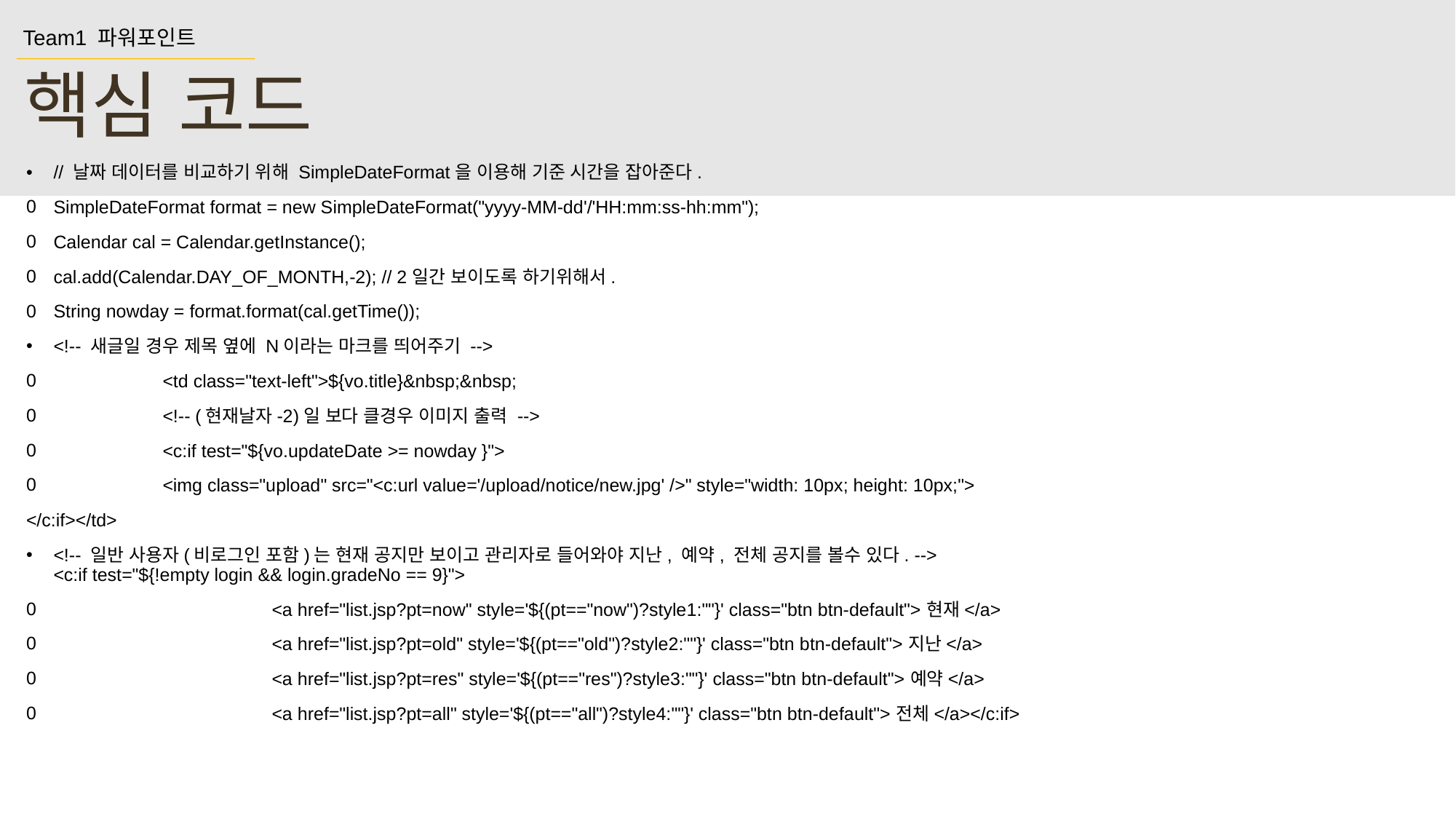

Team1 파워포인트
핵심 코드
// 날짜 데이터를 비교하기 위해 SimpleDateFormat을 이용해 기준 시간을 잡아준다.
SimpleDateFormat format = new SimpleDateFormat("yyyy-MM-dd'/'HH:mm:ss-hh:mm");
Calendar cal = Calendar.getInstance();
cal.add(Calendar.DAY_OF_MONTH,-2); // 2일간 보이도록 하기위해서.
String nowday = format.format(cal.getTime());
<!-- 새글일 경우 제목 옆에 N이라는 마크를 띄어주기 -->
	<td class="text-left">${vo.title}&nbsp;&nbsp;
	<!-- (현재날자-2)일 보다 클경우 이미지 출력 -->
	<c:if test="${vo.updateDate >= nowday }">
	<img class="upload" src="<c:url value='/upload/notice/new.jpg' />" style="width: 10px; height: 10px;">
</c:if></td>
<!-- 일반 사용자(비로그인 포함)는 현재 공지만 보이고 관리자로 들어와야 지난, 예약, 전체 공지를 볼수 있다. -->
<c:if test="${!empty login && login.gradeNo == 9}">
		<a href="list.jsp?pt=now" style='${(pt=="now")?style1:""}' class="btn btn-default">현재</a>
		<a href="list.jsp?pt=old" style='${(pt=="old")?style2:""}' class="btn btn-default">지난</a>
		<a href="list.jsp?pt=res" style='${(pt=="res")?style3:""}' class="btn btn-default">예약</a>
		<a href="list.jsp?pt=all" style='${(pt=="all")?style4:""}' class="btn btn-default">전체</a></c:if>